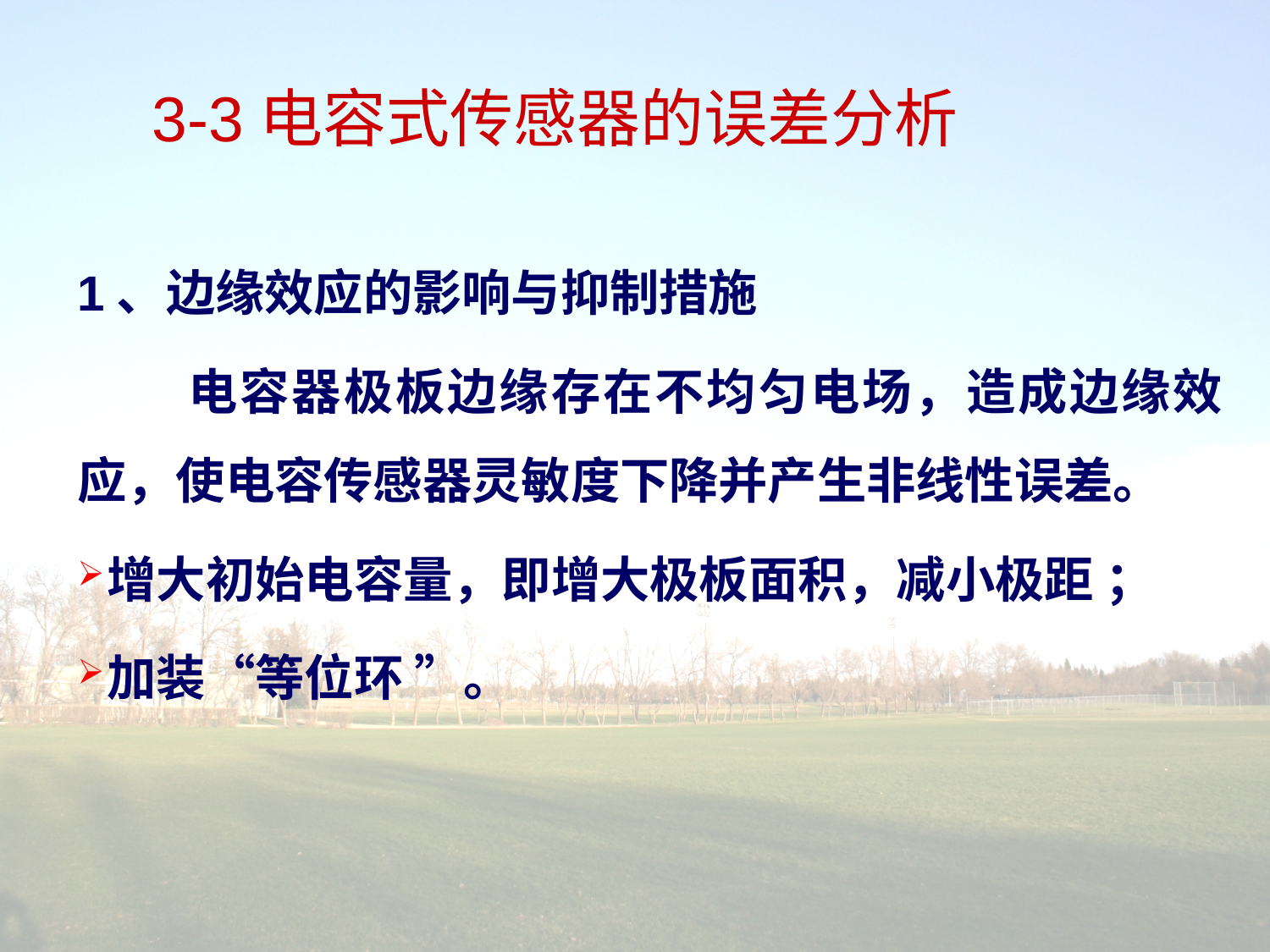

3-3电容式传感器的误差分析
1、边缘效应的影响与抑制措施
       电容器极板边缘存在不均匀电场，造成边缘效应，使电容传感器灵敏度下降并产生非线性误差。
增大初始电容量，即增大极板面积，减小极距 ；
加装“等位环 ”。